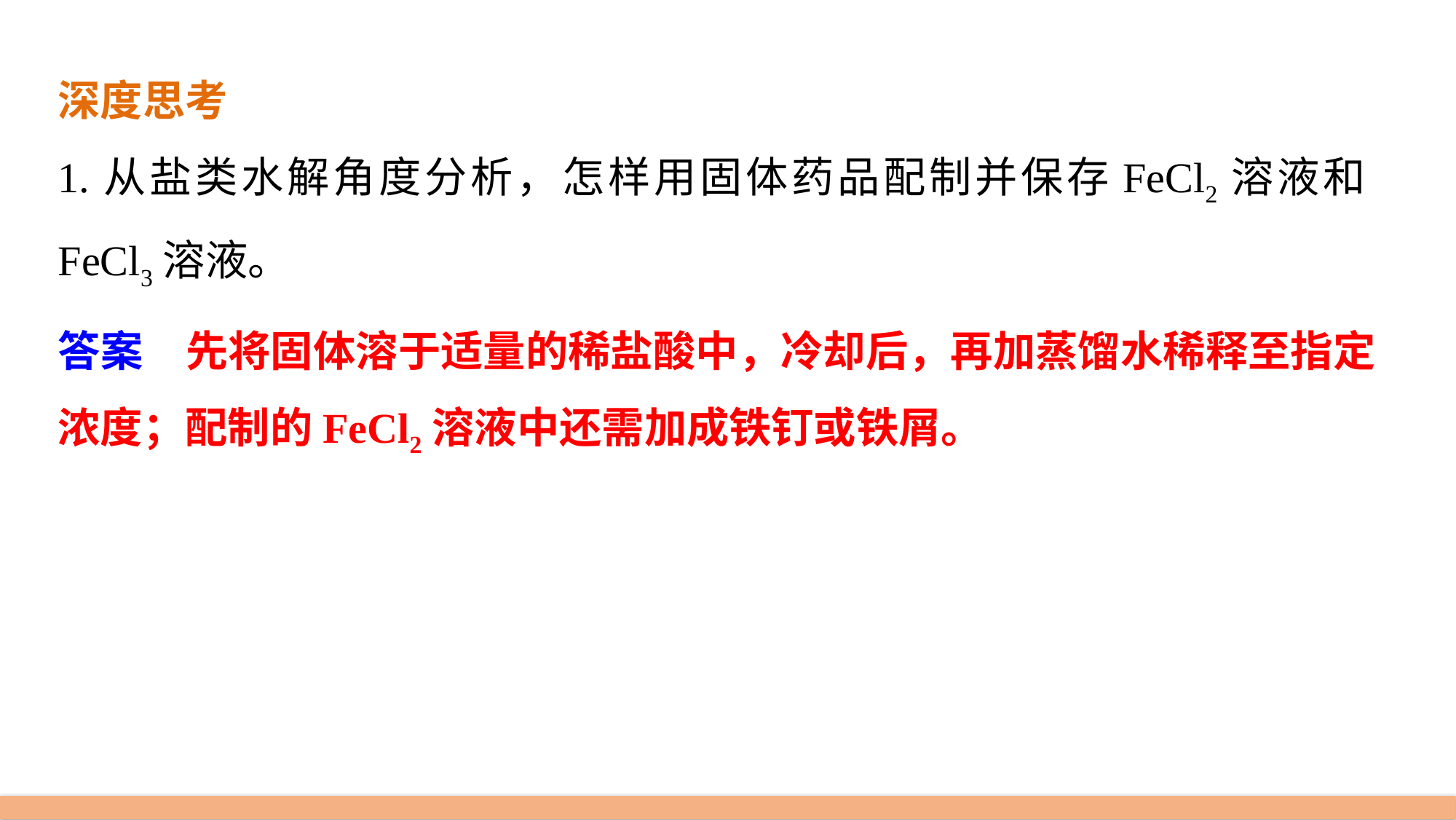

深度思考
1.从盐类水解角度分析，怎样用固体药品配制并保存FeCl2溶液和FeCl3溶液。
答案　先将固体溶于适量的稀盐酸中，冷却后，再加蒸馏水稀释至指定浓度；配制的FeCl2溶液中还需加成铁钉或铁屑。